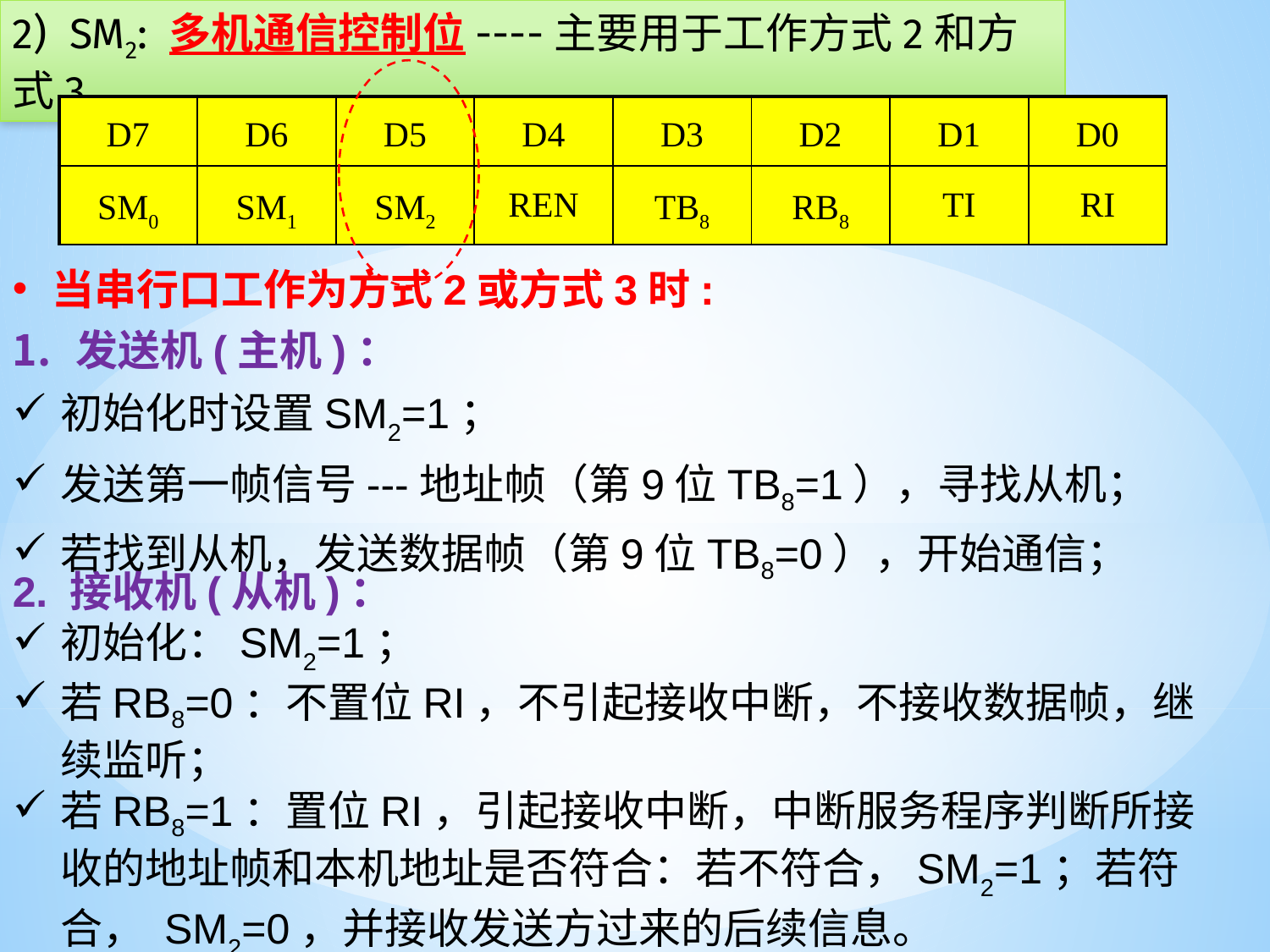

2)  SM2: 多机通信控制位----主要用于工作方式2和方式3

| D7 | D6 | D5 | D4 | D3 | D2 | D1 | D0 |
| --- | --- | --- | --- | --- | --- | --- | --- |
| SM0 | SM1 | SM2 | REN | TB8 | RB8 | TI | RI |
当串行口工作为方式2或方式3时:
发送机(主机)：
初始化时设置SM2=1；
发送第一帧信号---地址帧（第9位TB8=1），寻找从机；
若找到从机，发送数据帧（第9位TB8=0），开始通信；
2. 接收机(从机)：
初始化：SM2=1；
若RB8=0：不置位RI，不引起接收中断，不接收数据帧，继续监听；
若RB8=1：置位RI，引起接收中断，中断服务程序判断所接收的地址帧和本机地址是否符合：若不符合，SM2=1；若符合， SM2=0，并接收发送方过来的后续信息。